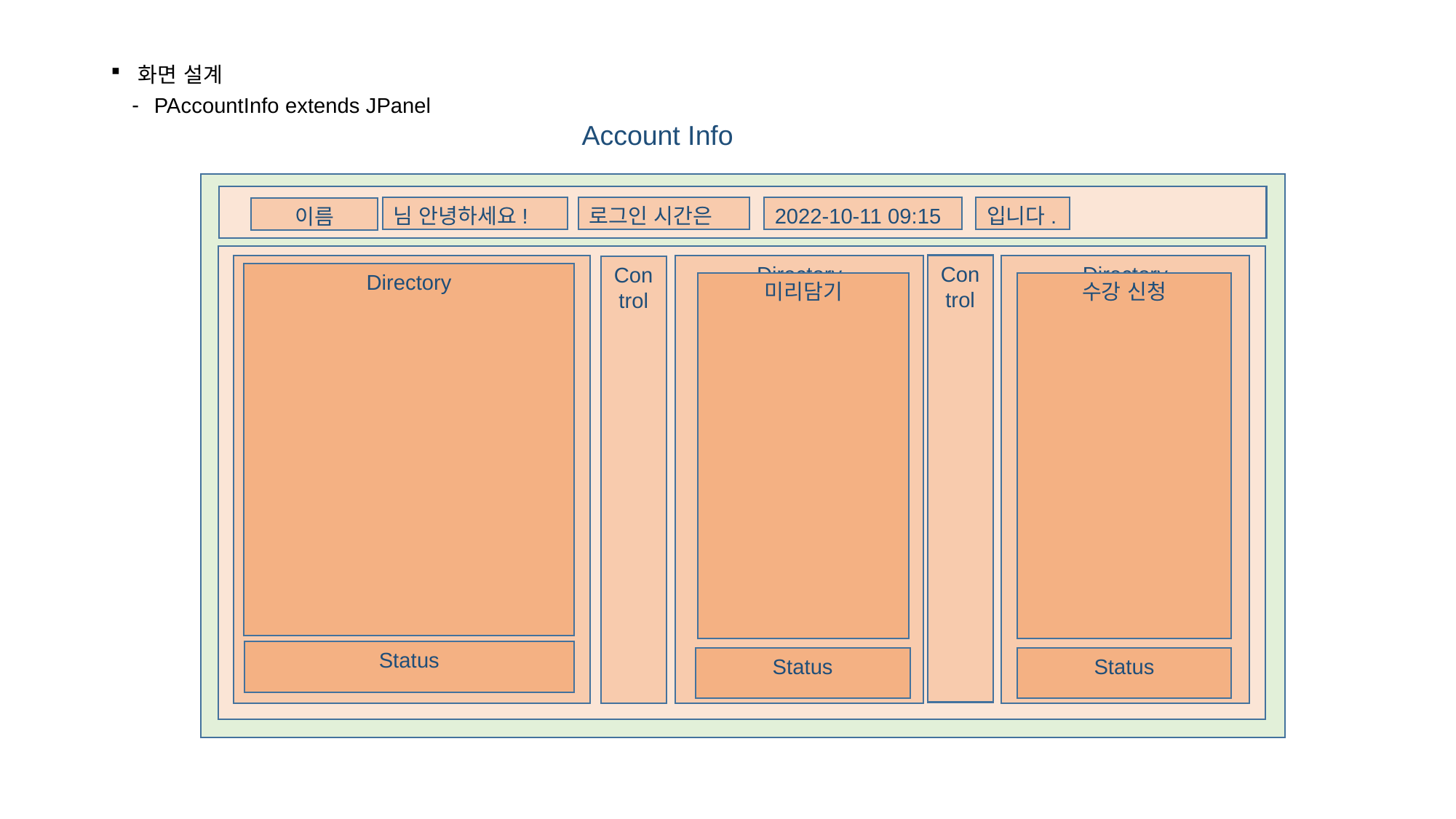

화면 설계
PAccountInfo extends JPanel
Account Info

로그인 시간은
2022-10-11 09:15
입니다.
님 안녕하세요!
이름

Directory
Control
Directory
Directory
Control
Directory
미리담기
수강 신청
Status
Status
Status